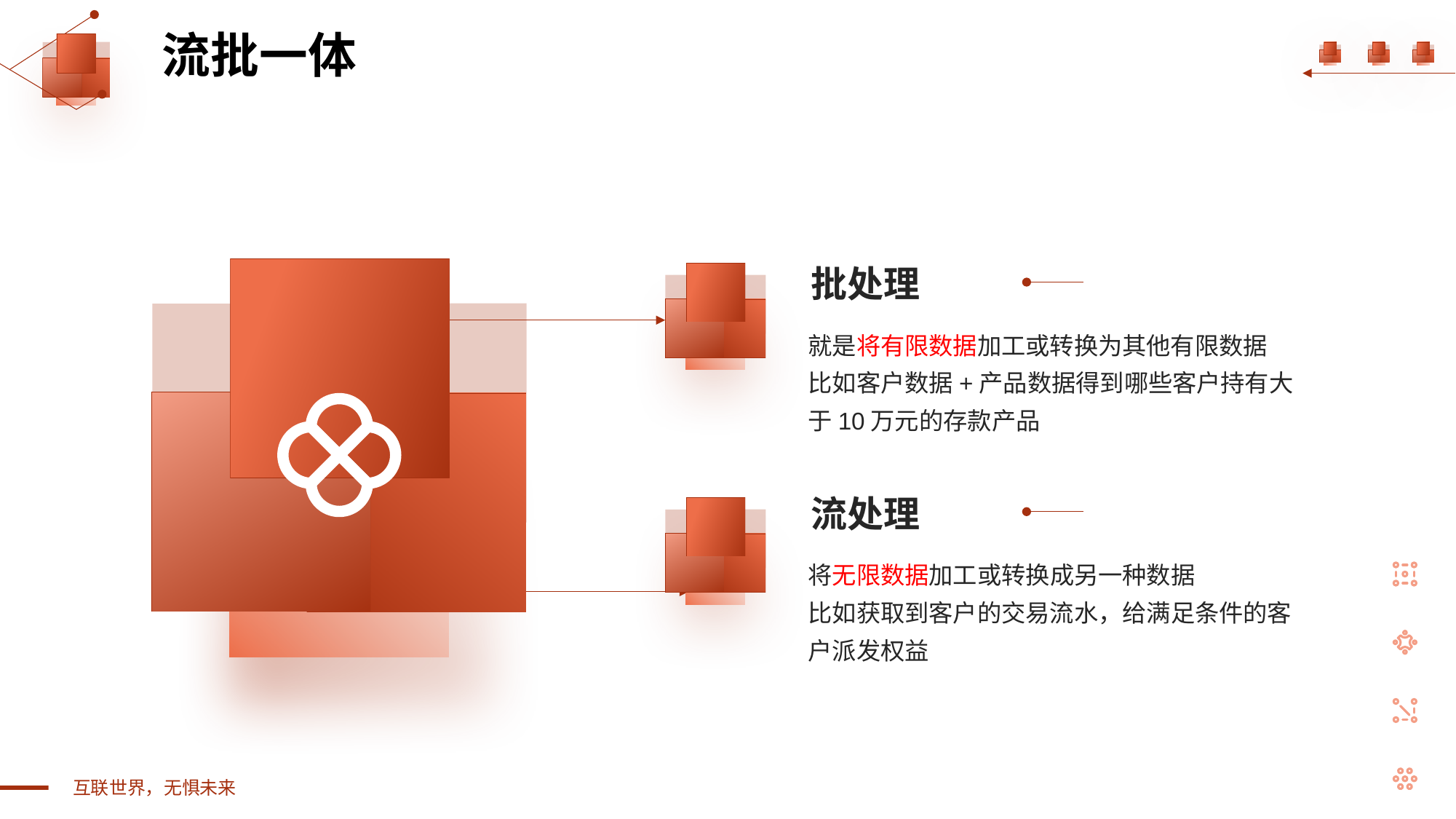

流批一体

批处理

就是将有限数据加工或转换为其他有限数据
比如客户数据+产品数据得到哪些客户持有大于10万元的存款产品

流处理

将无限数据加工或转换成另一种数据
比如获取到客户的交易流水，给满足条件的客户派发权益